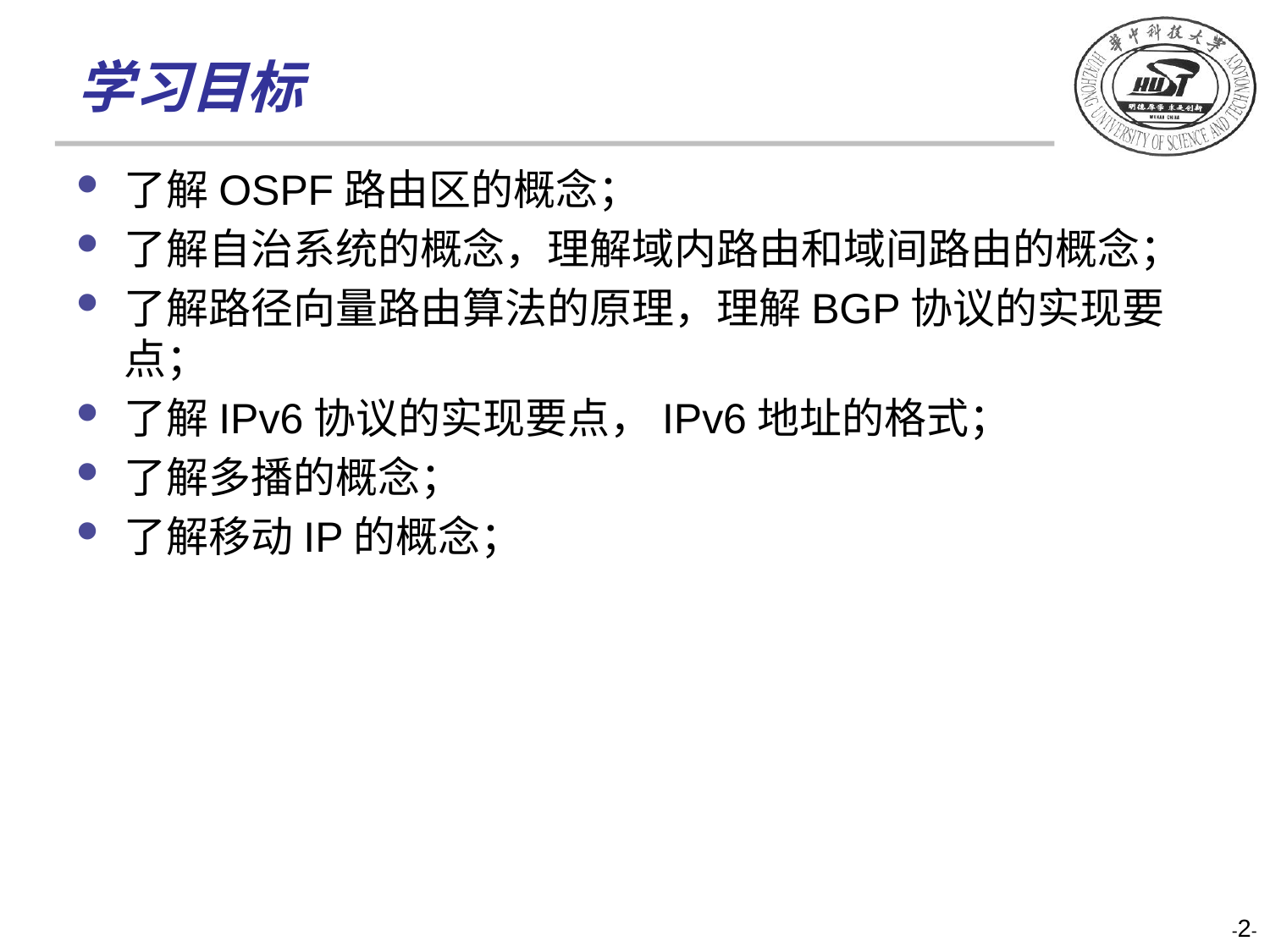

学习目标
了解OSPF路由区的概念；
了解自治系统的概念，理解域内路由和域间路由的概念；
了解路径向量路由算法的原理，理解BGP协议的实现要点；
了解IPv6协议的实现要点，IPv6地址的格式；
了解多播的概念；
了解移动IP的概念；

-2-